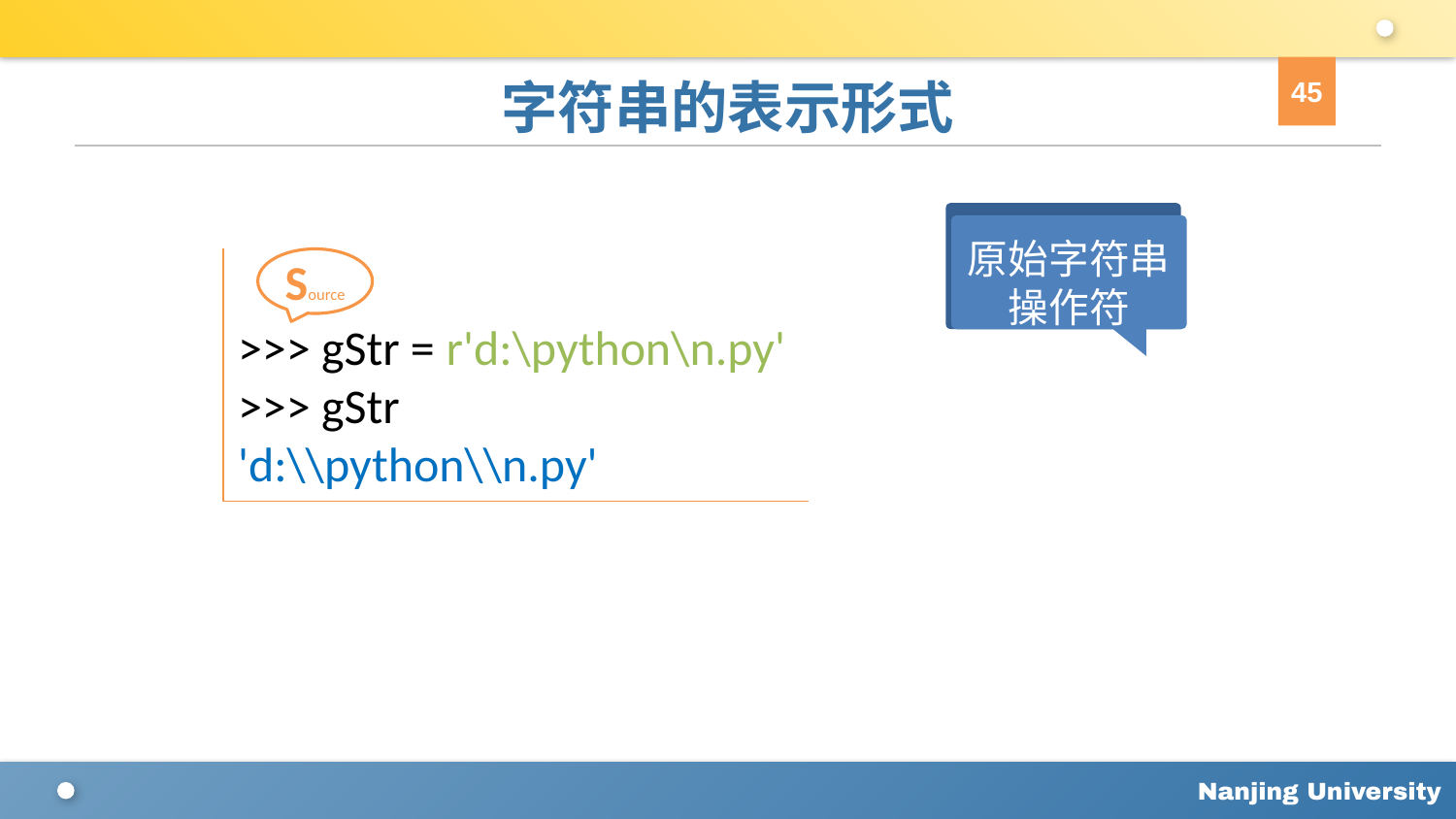

45
# 字符串的表示形式

原始字符串操作符

>>> gStr = r'd:\python\n.py'
>>> gStr
'd:\\python\\n.py'
Source